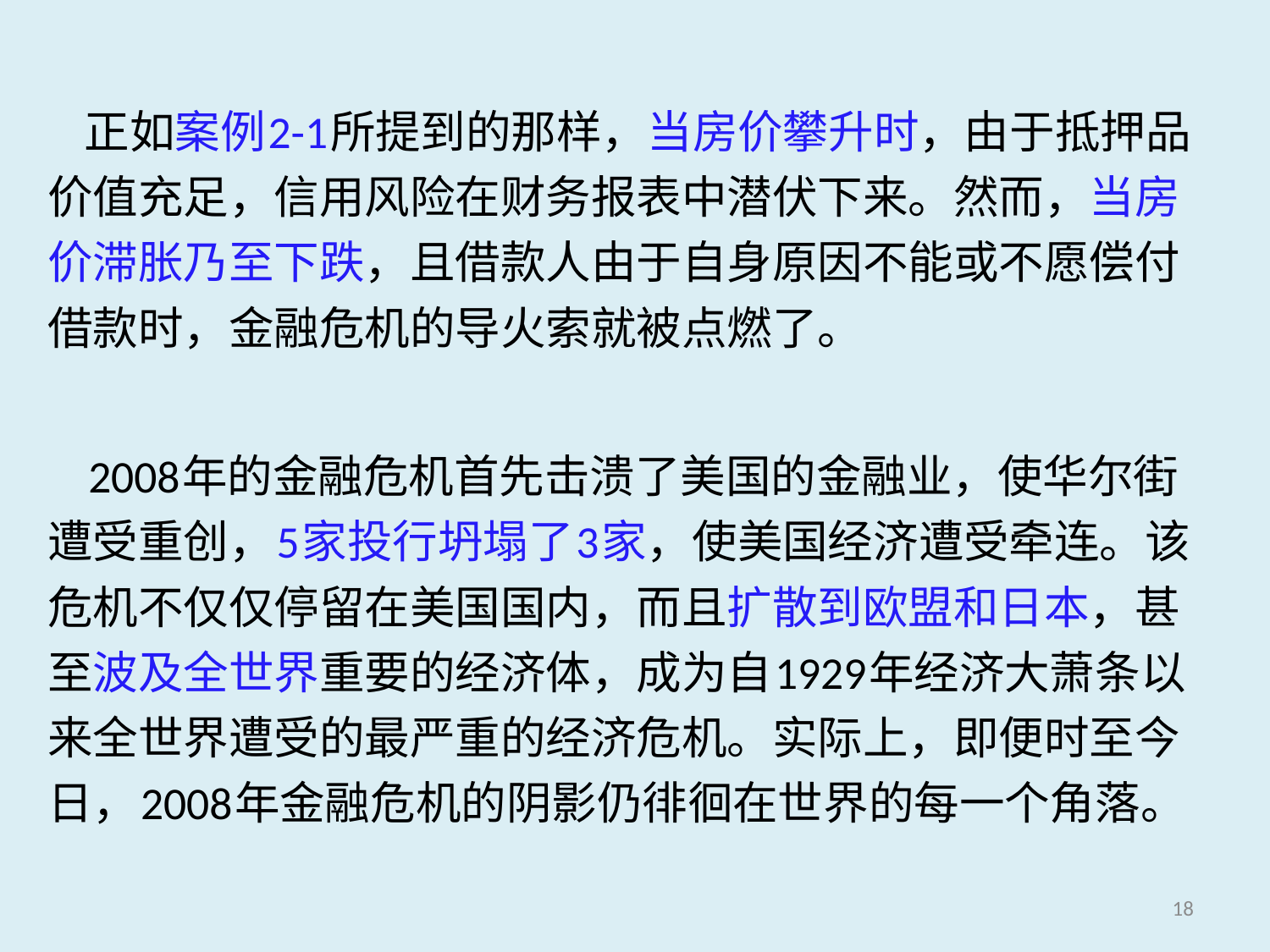

正如案例2-1所提到的那样，当房价攀升时，由于抵押品价值充足，信用风险在财务报表中潜伏下来。然而，当房价滞胀乃至下跌，且借款人由于自身原因不能或不愿偿付借款时，金融危机的导火索就被点燃了。

    2008年的金融危机首先击溃了美国的金融业，使华尔街遭受重创，5家投行坍塌了3家，使美国经济遭受牵连。该危机不仅仅停留在美国国内，而且扩散到欧盟和日本，甚至波及全世界重要的经济体，成为自1929年经济大萧条以来全世界遭受的最严重的经济危机。实际上，即便时至今日，2008年金融危机的阴影仍徘徊在世界的每一个角落。
18